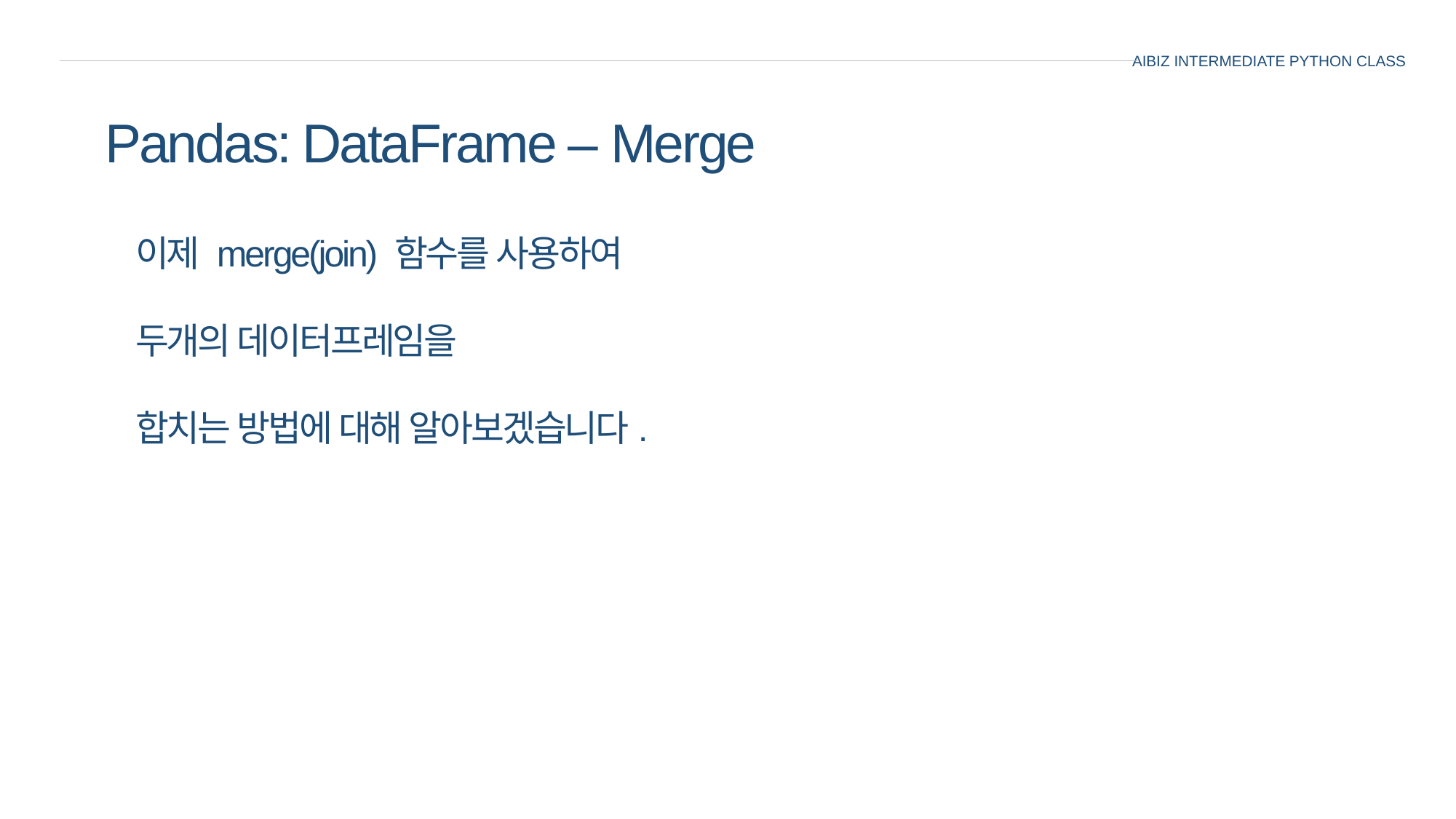

AIBIZ INTERMEDIATE PYTHON CLASS
Pandas: DataFrame – Merge
이제 merge(join) 함수를 사용하여

두개의 데이터프레임을

합치는 방법에 대해 알아보겠습니다.